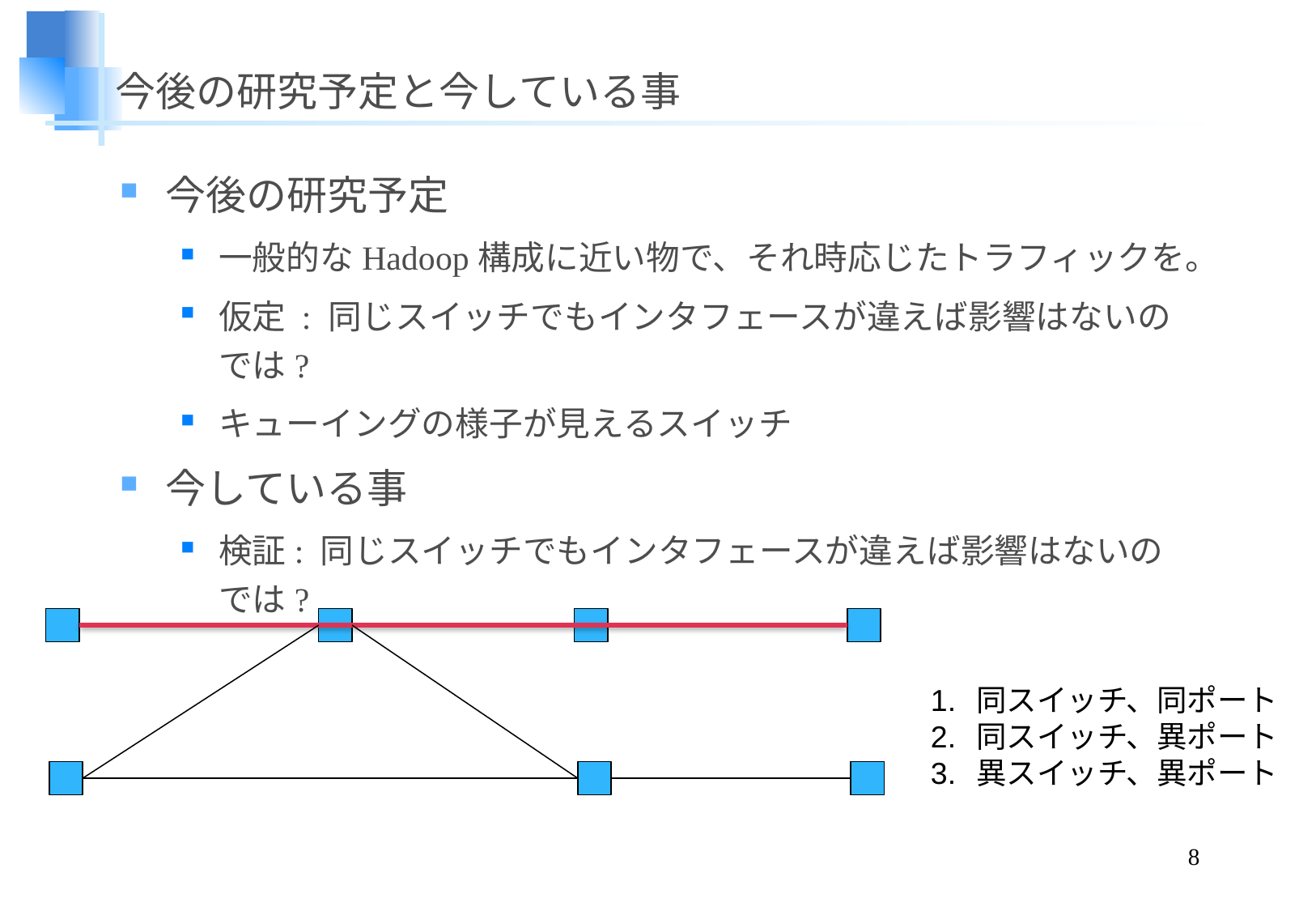

# 今後の研究予定と今している事
今後の研究予定
一般的なHadoop構成に近い物で、それ時応じたトラフィックを。
仮定 : 同じスイッチでもインタフェースが違えば影響はないのでは?
キューイングの様子が見えるスイッチ
今している事
検証: 同じスイッチでもインタフェースが違えば影響はないのでは?

同スイッチ、同ポート
同スイッチ、異ポート
異スイッチ、異ポート

8